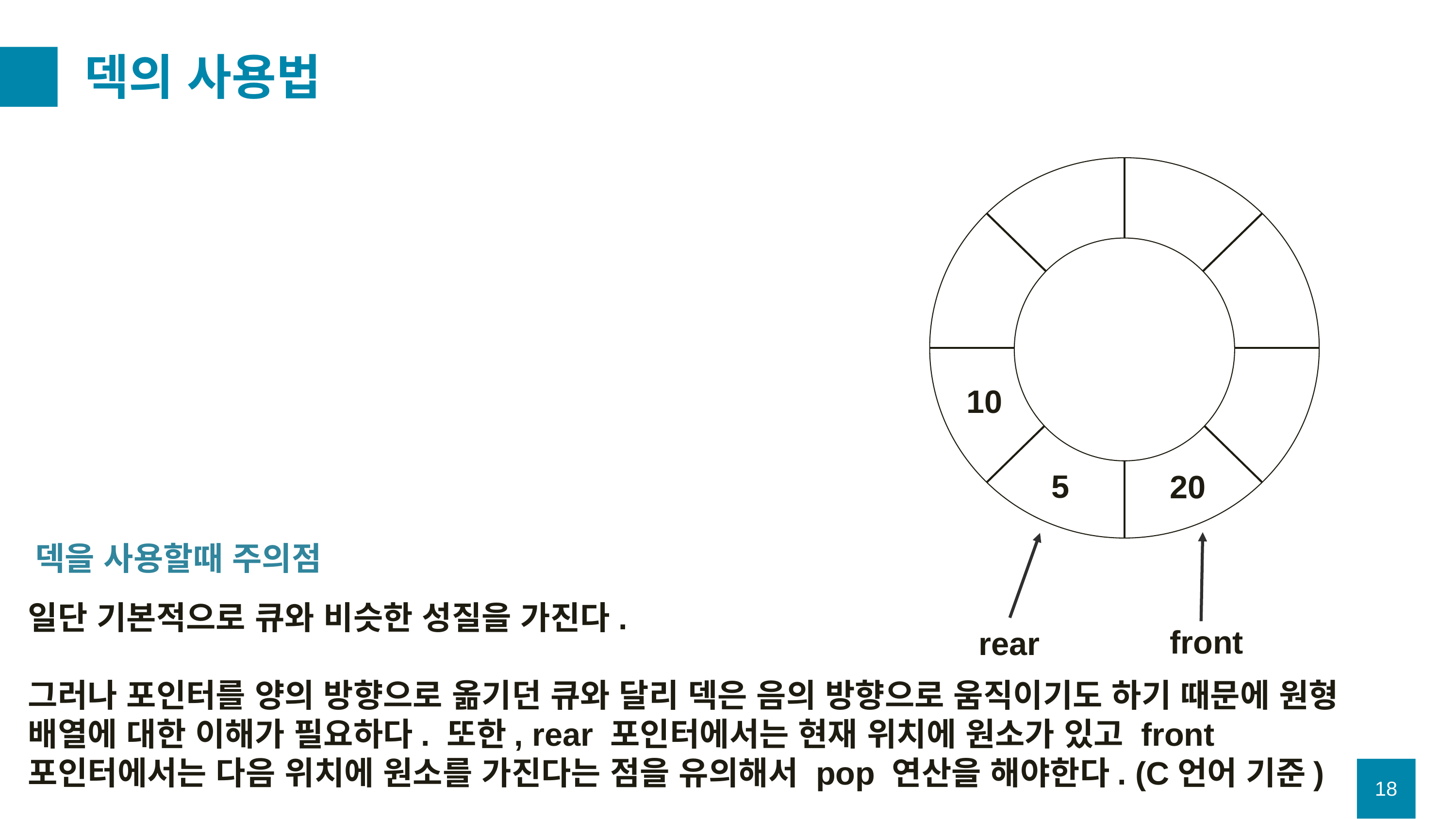

# 덱의 사용법

10
5
20
덱을 사용할때 주의점
일단 기본적으로 큐와 비슷한 성질을 가진다.

그러나 포인터를 양의 방향으로 옮기던 큐와 달리 덱은 음의 방향으로 움직이기도 하기 때문에 원형 배열에 대한 이해가 필요하다. 또한, rear 포인터에서는 현재 위치에 원소가 있고 front 포인터에서는 다음 위치에 원소를 가진다는 점을 유의해서 pop 연산을 해야한다. (C언어 기준)
front
rear
18